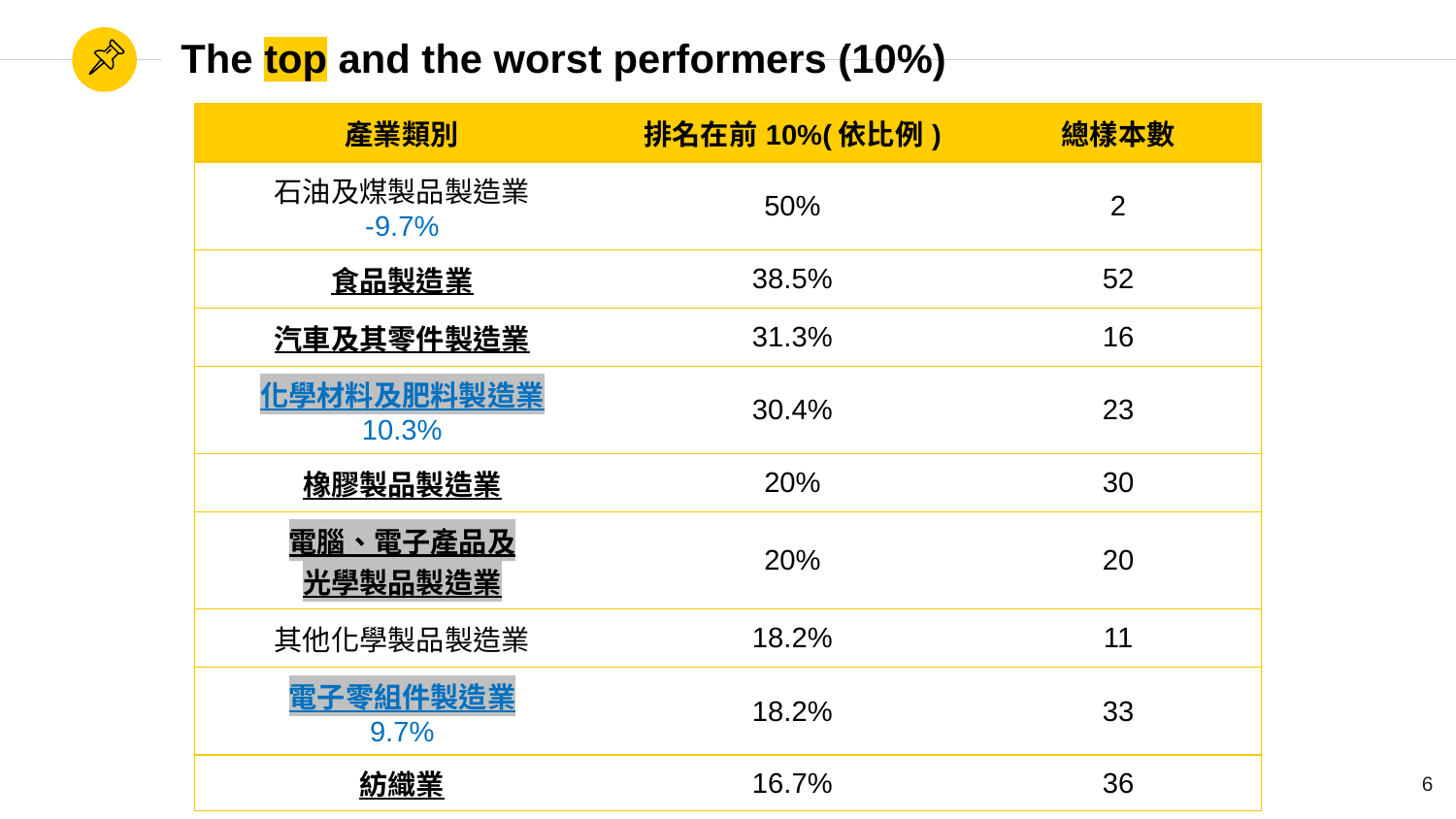

# The top and the worst performers (10%)

| 產業類別 | 排名在前10%(依比例) | 總樣本數 |
| --- | --- | --- |
| 石油及煤製品製造業 -9.7% | 50% | 2 |
| 食品製造業 | 38.5% | 52 |
| 汽車及其零件製造業 | 31.3% | 16 |
| 化學材料及肥料製造業 10.3% | 30.4% | 23 |
| 橡膠製品製造業 | 20% | 30 |
| 電腦、電子產品及 光學製品製造業 | 20% | 20 |
| 其他化學製品製造業 | 18.2% | 11 |
| 電子零組件製造業 9.7% | 18.2% | 33 |
| 紡織業 | 16.7% | 36 |
6